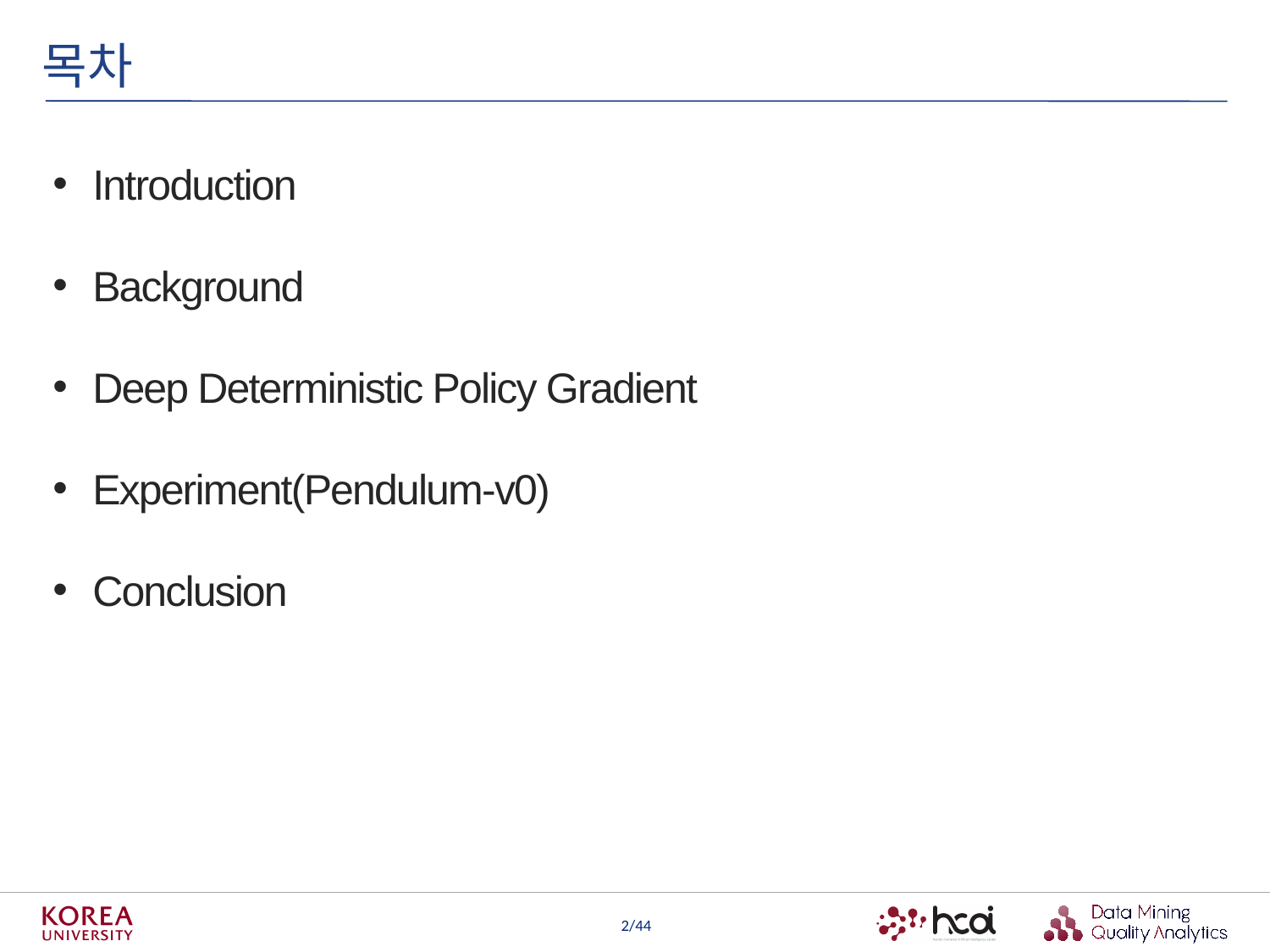

목차
Introduction
Background
Deep Deterministic Policy Gradient
Experiment(Pendulum-v0)
Conclusion